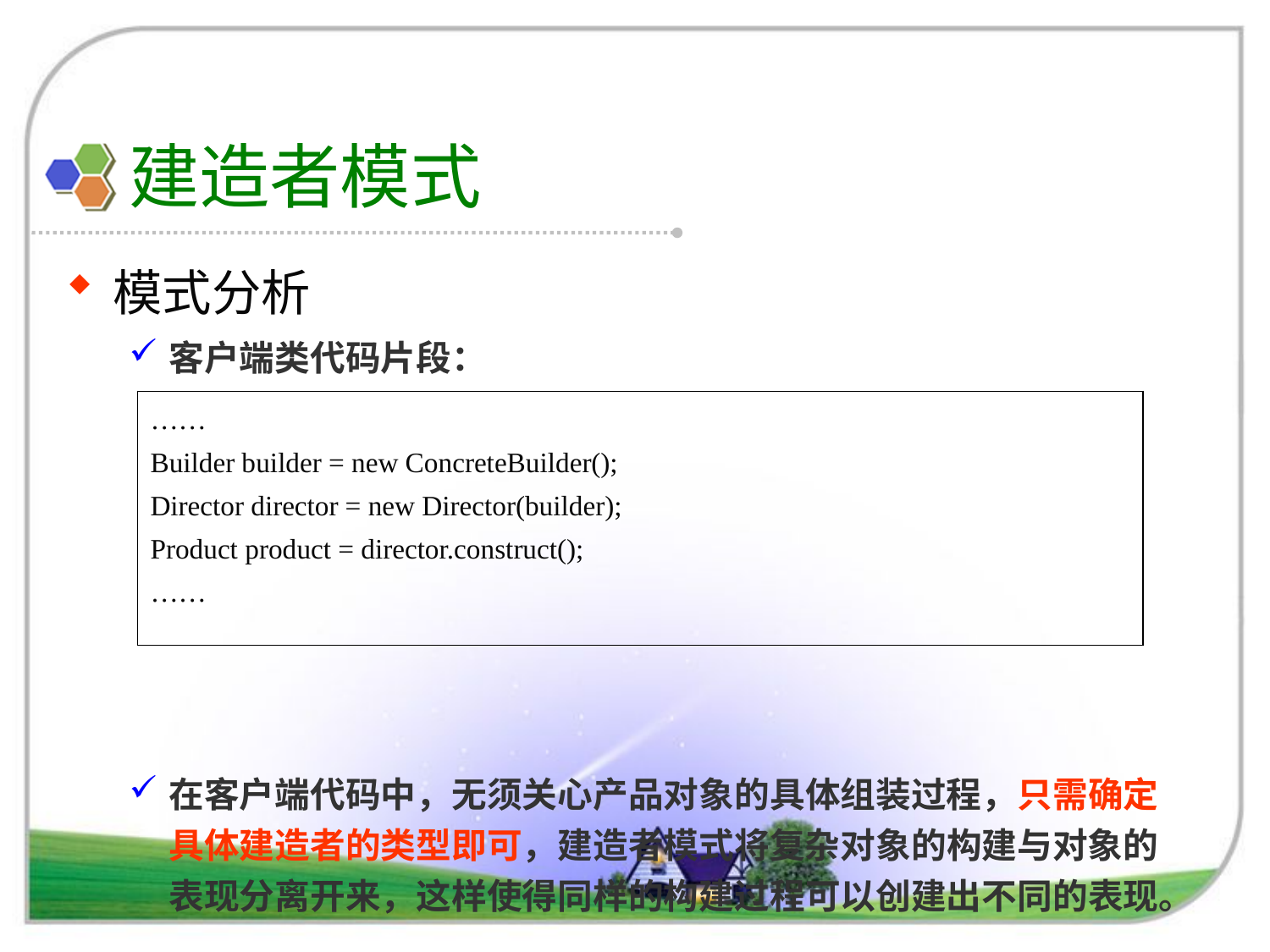

# 建造者模式
模式分析
客户端类代码片段：

在客户端代码中，无须关心产品对象的具体组装过程，只需确定具体建造者的类型即可，建造者模式将复杂对象的构建与对象的表现分离开来，这样使得同样的构建过程可以创建出不同的表现。
| …… Builder builder = new ConcreteBuilder(); Director director = new Director(builder); Product product = director.construct(); …… |
| --- |